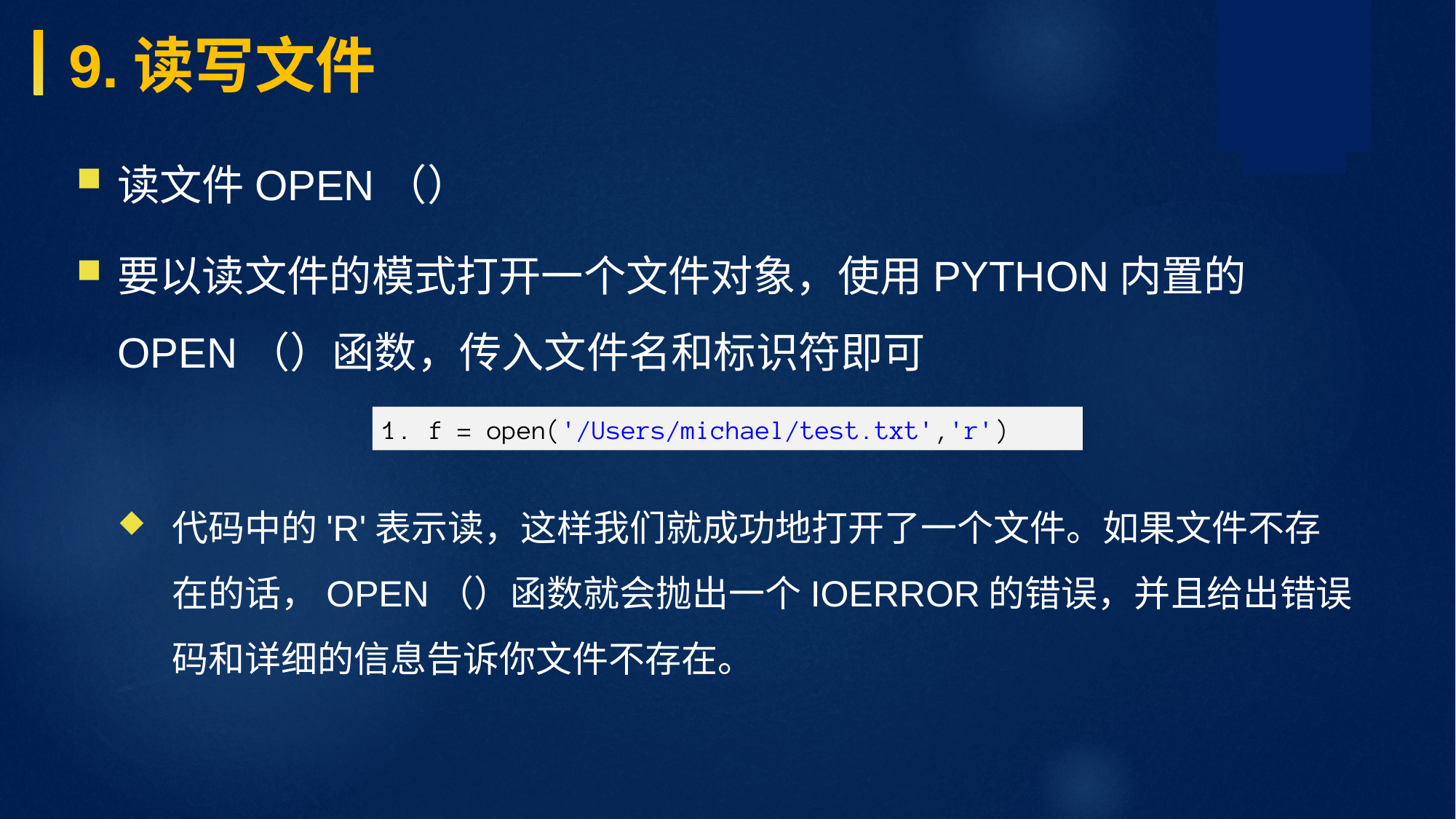

9.读写文件
读文件open（）
要以读文件的模式打开一个文件对象，使用Python内置的open（）函数，传入文件名和标识符即可

代码中的'r'表示读，这样我们就成功地打开了一个文件。如果文件不存在的话，open（）函数就会抛出一个IOError的错误，并且给出错误码和详细的信息告诉你文件不存在。

1. f = open('/Users/michael/test.txt','r')